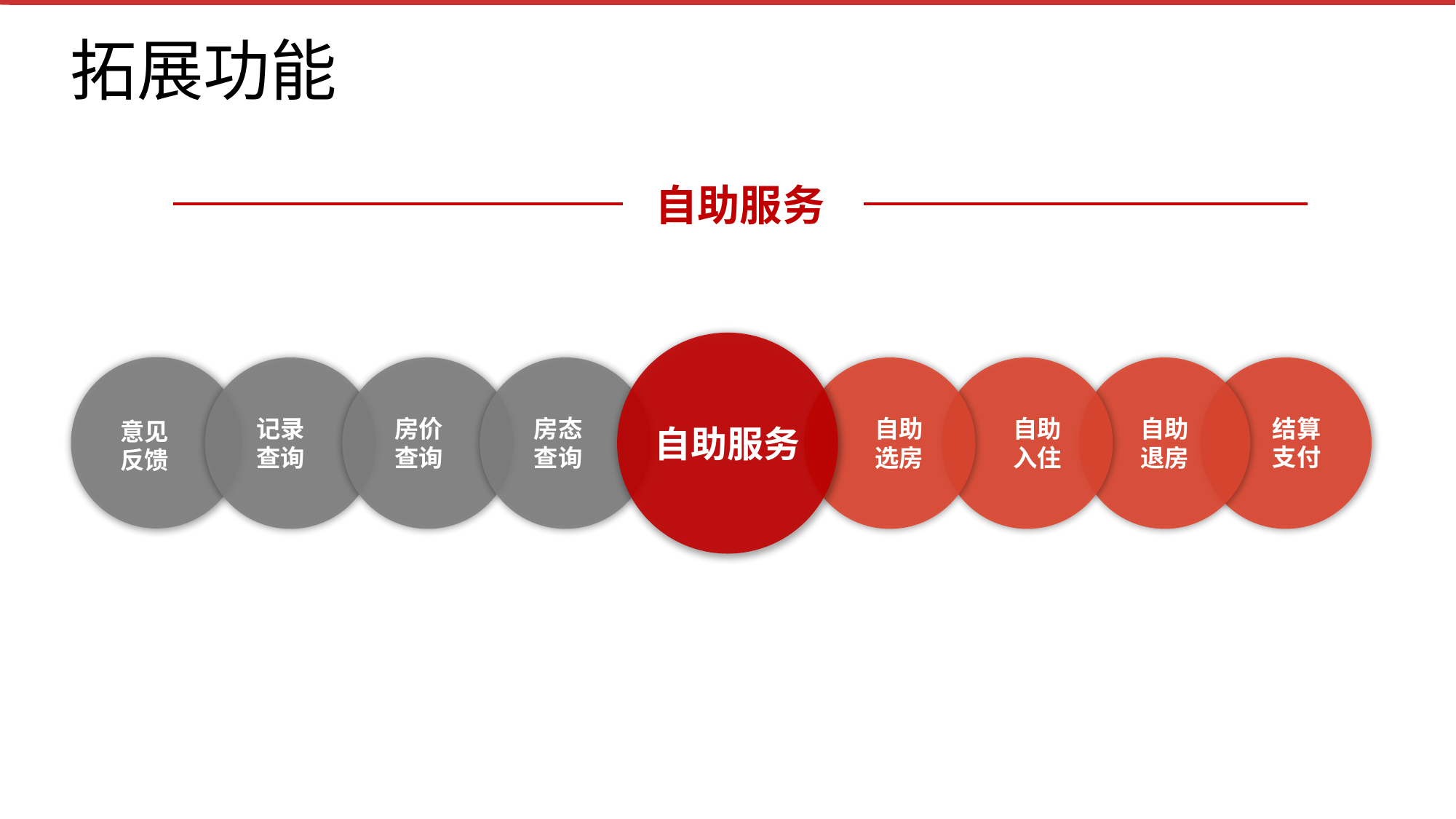

拓展功能
自助服务

结算
支付
自助
退房
记录
查询
房价
查询
房态
查询
自助
选房
自助
入住
意见
反馈
自助服务